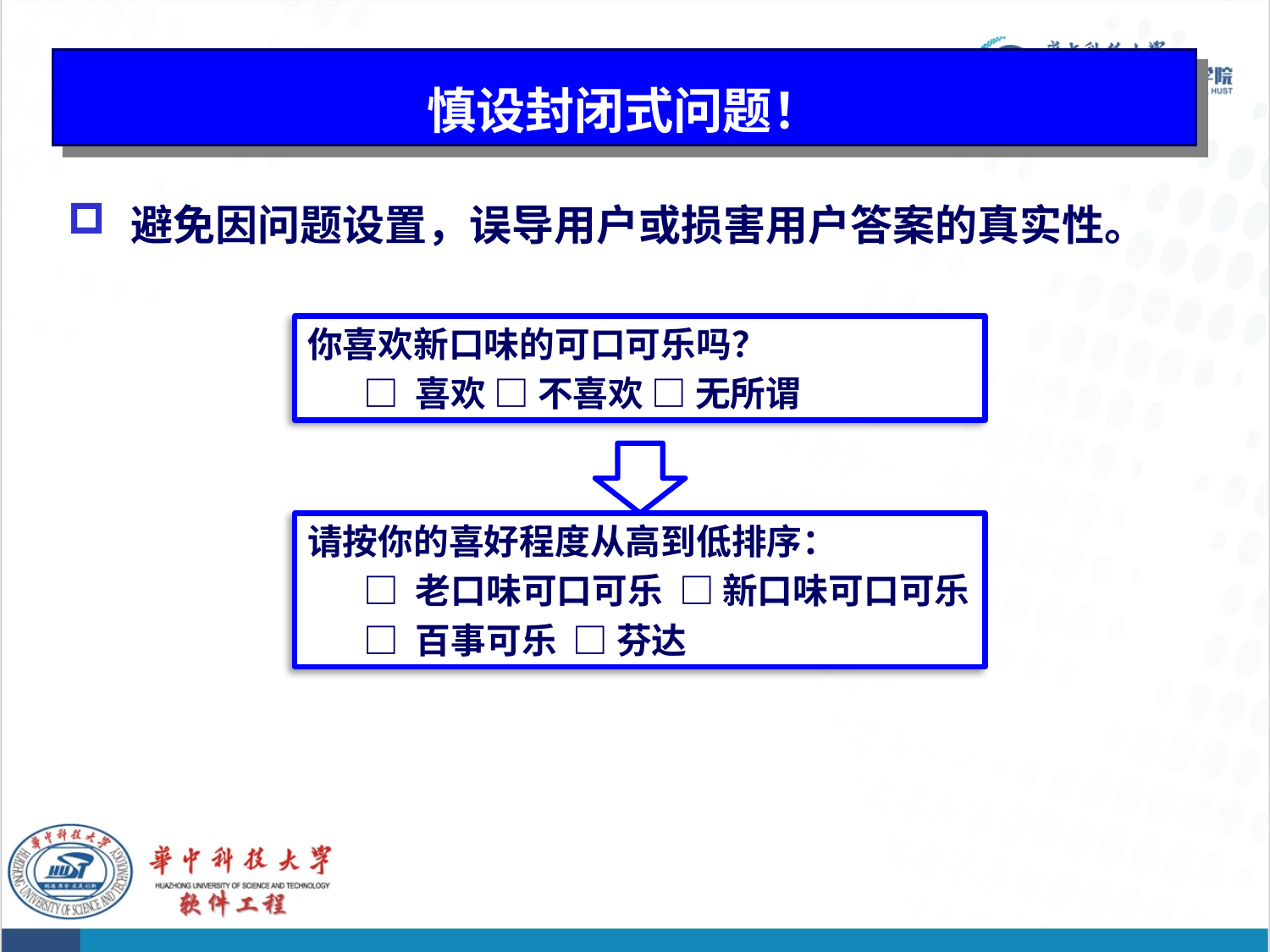

# 慎设封闭式问题！
避免因问题设置，误导用户或损害用户答案的真实性。
你喜欢新口味的可口可乐吗？
       □ 喜欢 □ 不喜欢 □ 无所谓

请按你的喜好程度从高到低排序：
       □ 老口味可口可乐  □ 新口味可口可乐
       □ 百事可乐  □ 芬达